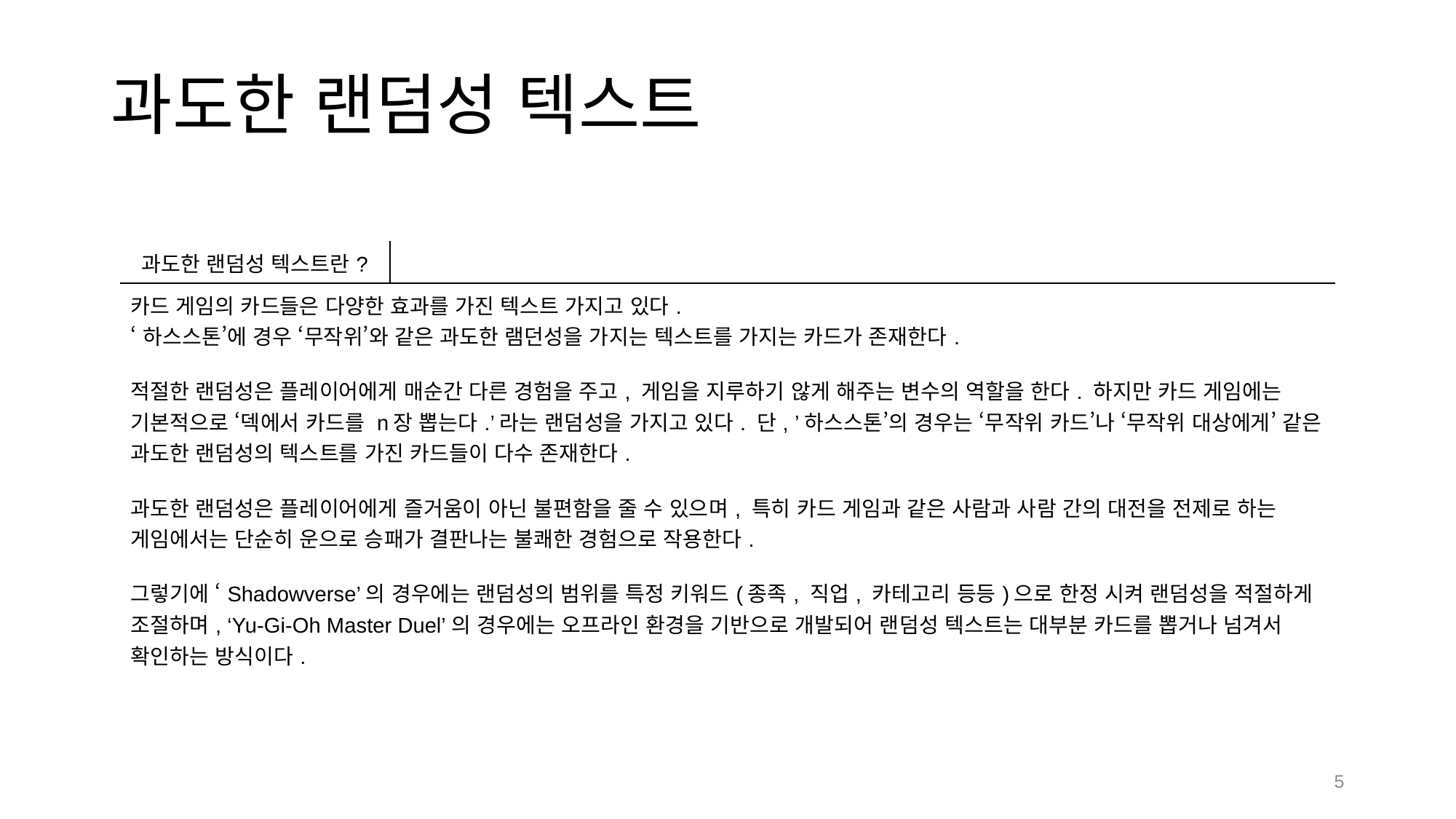

# 과도한 랜덤성 텍스트
| 과도한 랜덤성 텍스트란? |  |
| --- | --- |
| 카드 게임의 카드들은 다양한 효과를 가진 텍스트 가지고 있다. ‘하스스톤’에 경우 ‘무작위’와 같은 과도한 램던성을 가지는 텍스트를 가지는 카드가 존재한다. 적절한 랜덤성은 플레이어에게 매순간 다른 경험을 주고, 게임을 지루하기 않게 해주는 변수의 역할을 한다. 하지만 카드 게임에는 기본적으로 ‘덱에서 카드를 n장 뽑는다.’라는 랜덤성을 가지고 있다. 단, ’하스스톤’의 경우는 ‘무작위 카드’나 ‘무작위 대상에게’ 같은 과도한 랜덤성의 텍스트를 가진 카드들이 다수 존재한다. 과도한 랜덤성은 플레이어에게 즐거움이 아닌 불편함을 줄 수 있으며, 특히 카드 게임과 같은 사람과 사람 간의 대전을 전제로 하는 게임에서는 단순히 운으로 승패가 결판나는 불쾌한 경험으로 작용한다. 그렇기에 ‘Shadowverse’의 경우에는 랜덤성의 범위를 특정 키워드(종족, 직업, 카테고리 등등)으로 한정 시켜 랜덤성을 적절하게 조절하며, ‘Yu-Gi-Oh Master Duel’의 경우에는 오프라인 환경을 기반으로 개발되어 랜덤성 텍스트는 대부분 카드를 뽑거나 넘겨서 확인하는 방식이다. |  |
5